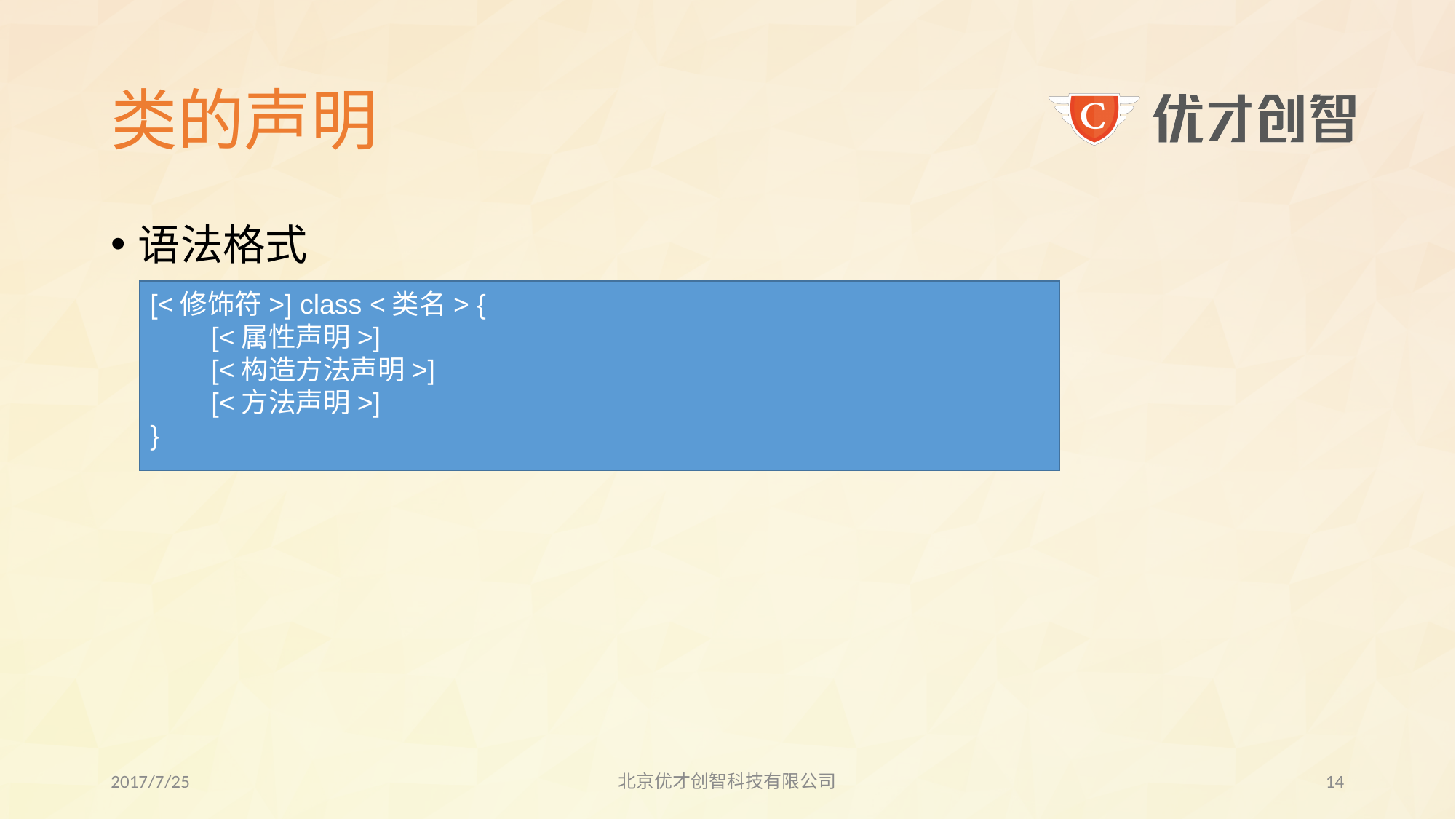

# 类的声明
语法格式
[<修饰符>] class <类名> {
        [<属性声明>]
        [<构造方法声明>]
        [<方法声明>]
}
2017/7/25
北京优才创智科技有限公司
14